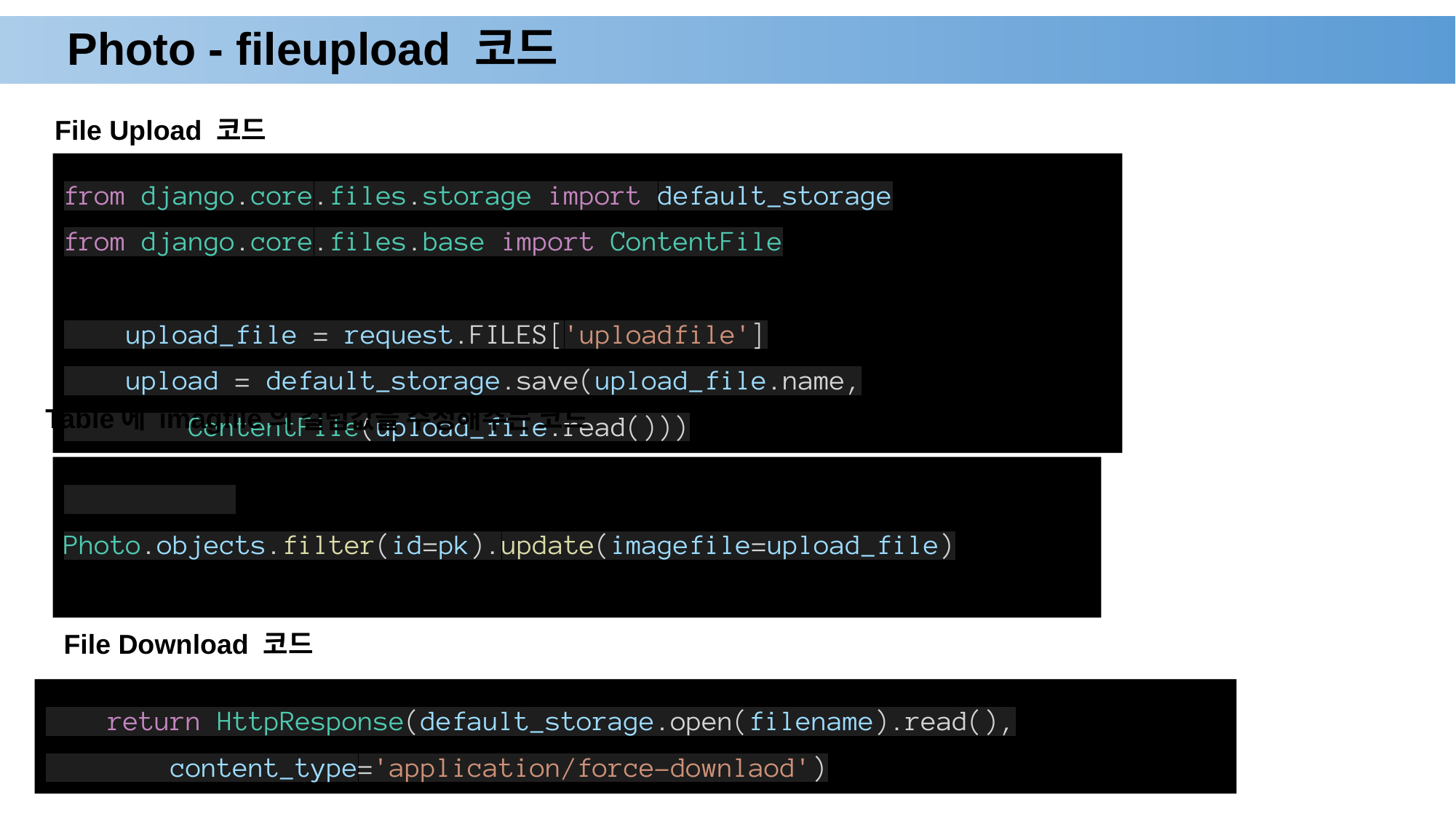

# Photo - fileupload 코드
File Upload 코드
from django.core.files.storage import default_storage
from django.core.files.base import ContentFile

    upload_file = request.FILES['uploadfile']
    upload = default_storage.save(upload_file.name,
        ContentFile(upload_file.read()))
Table에 imagfile의 컬럼값을 수정해주는 코드
            Photo.objects.filter(id=pk).update(imagefile=upload_file)

File Download 코드
    return HttpResponse(default_storage.open(filename).read(),
        content_type='application/force-downlaod')